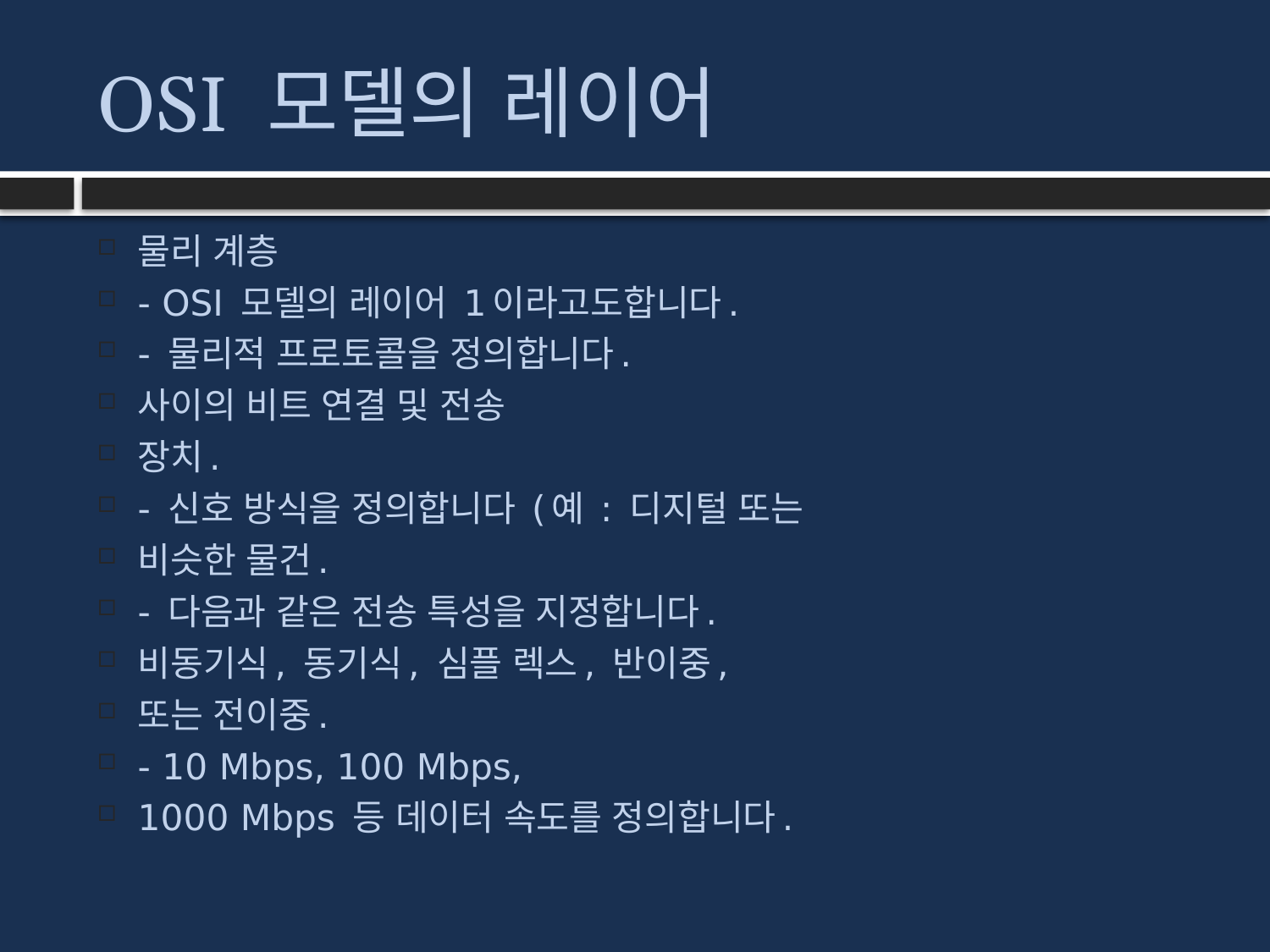

# OSI 모델의 레이어
물리 계층
- OSI 모델의 레이어 1이라고도합니다.
- 물리적 프로토콜을 정의합니다.
사이의 비트 연결 및 전송
장치.
- 신호 방식을 정의합니다 (예 : 디지털 또는
비슷한 물건.
- 다음과 같은 전송 특성을 지정합니다.
비동기식, 동기식, 심플 렉스, 반이중,
또는 전이중.
- 10 Mbps, 100 Mbps,
1000 Mbps 등 데이터 속도를 정의합니다.